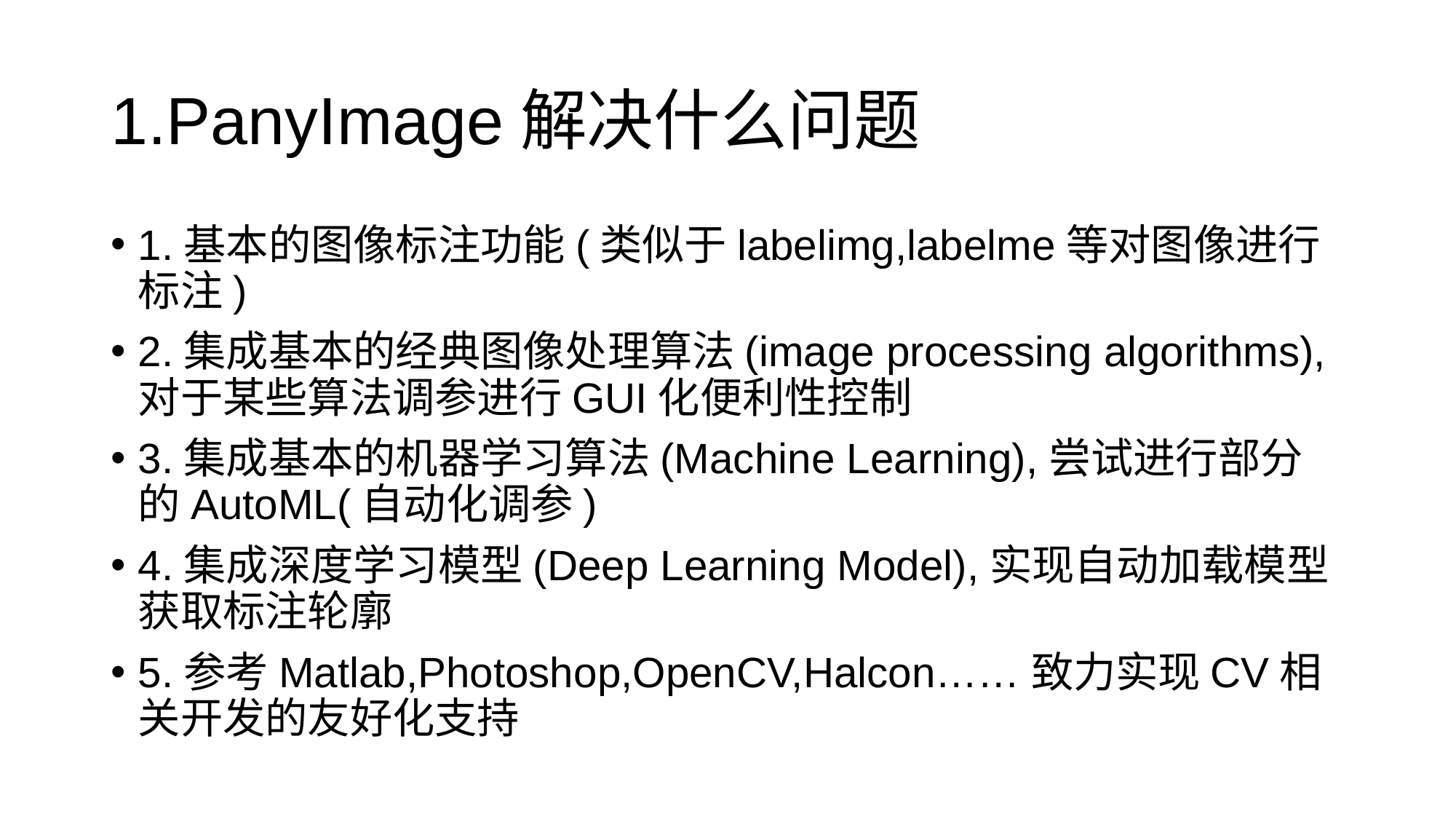

# 1.PanyImage解决什么问题
1.基本的图像标注功能(类似于labelimg,labelme等对图像进行标注)
2.集成基本的经典图像处理算法(image processing algorithms),对于某些算法调参进行GUI化便利性控制
3.集成基本的机器学习算法(Machine Learning),尝试进行部分的AutoML(自动化调参)
4.集成深度学习模型(Deep Learning Model),实现自动加载模型获取标注轮廓
5.参考Matlab,Photoshop,OpenCV,Halcon……致力实现CV相关开发的友好化支持